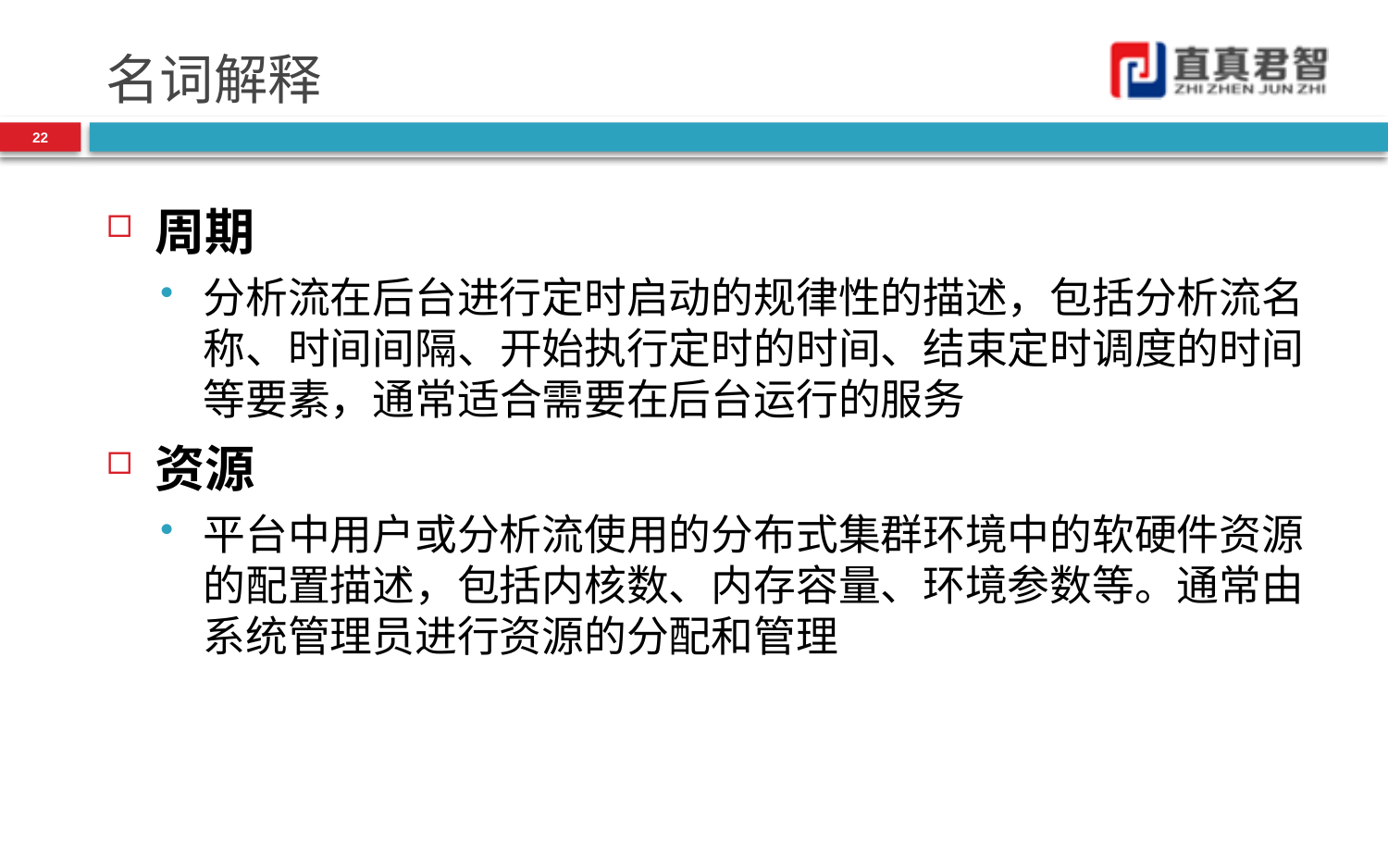

# 名词解释
22
周期
分析流在后台进行定时启动的规律性的描述，包括分析流名称、时间间隔、开始执行定时的时间、结束定时调度的时间等要素，通常适合需要在后台运行的服务
资源
平台中用户或分析流使用的分布式集群环境中的软硬件资源的配置描述，包括内核数、内存容量、环境参数等。通常由系统管理员进行资源的分配和管理